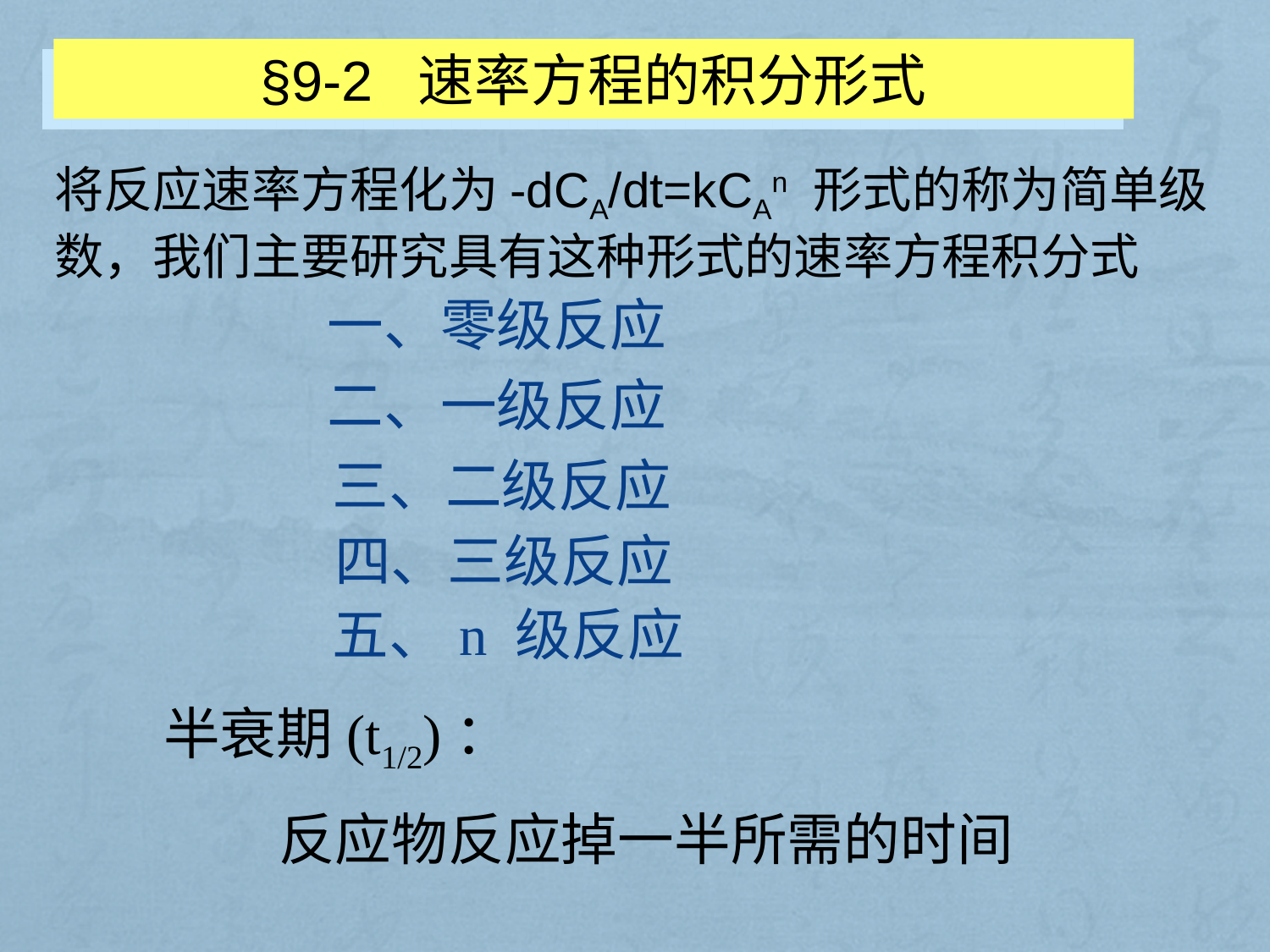

§9-2  速率方程的积分形式
将反应速率方程化为-dCA/dt=kCAn 形式的称为简单级数，我们主要研究具有这种形式的速率方程积分式
一、零级反应
二、一级反应
三、二级反应
四、三级反应
五、n 级反应
半衰期(t1/2)：
        反应物反应掉一半所需的时间